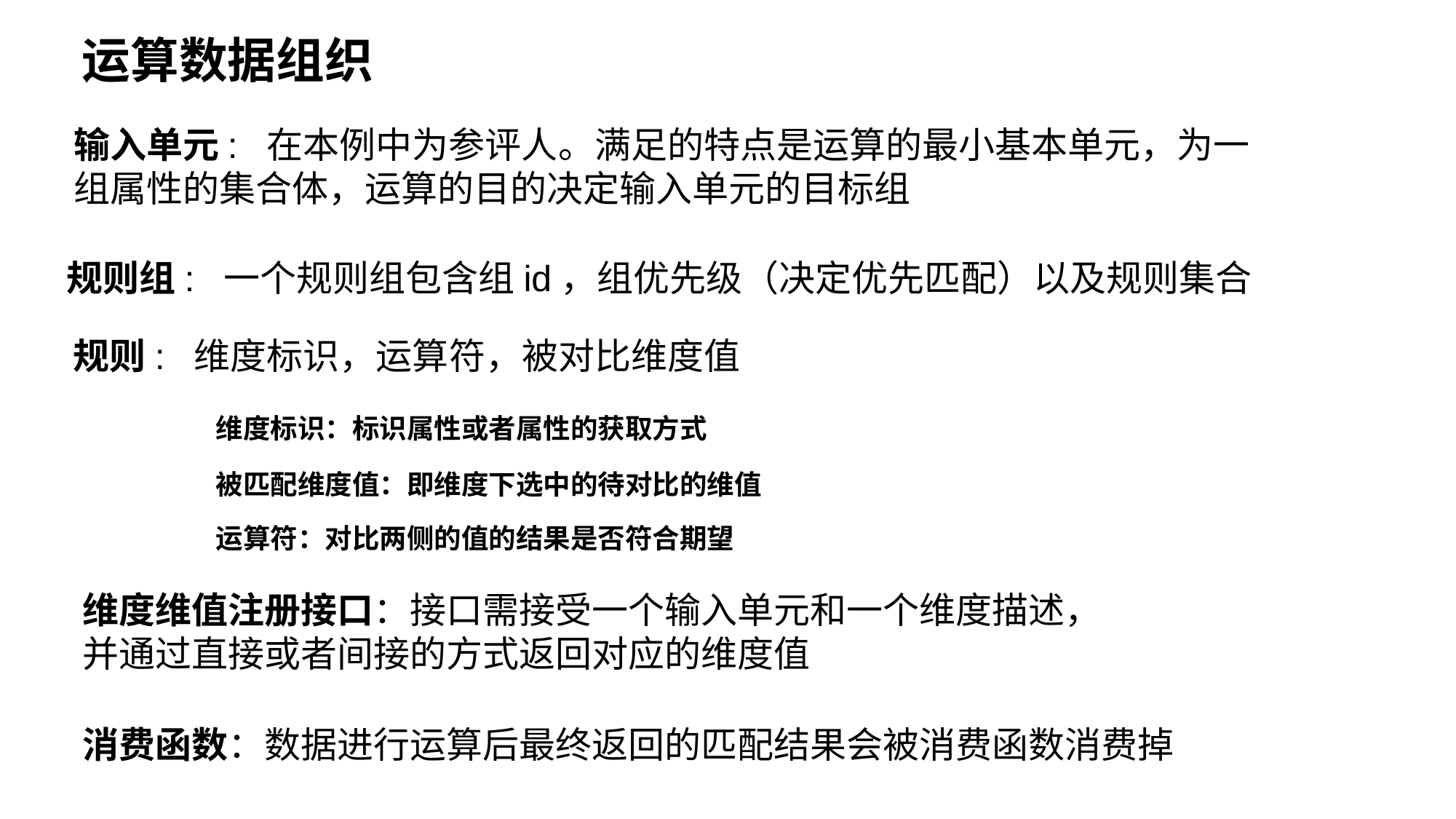

运算数据组织
输入单元:  在本例中为参评人。满足的特点是运算的最小基本单元，为一
组属性的集合体，运算的目的决定输入单元的目标组
规则组:  一个规则组包含组id，组优先级（决定优先匹配）以及规则集合
规则:  维度标识，运算符，被对比维度值
维度标识：标识属性或者属性的获取方式
被匹配维度值：即维度下选中的待对比的维值
运算符：对比两侧的值的结果是否符合期望
维度维值注册接口：接口需接受一个输入单元和一个维度描述，
并通过直接或者间接的方式返回对应的维度值
消费函数：数据进行运算后最终返回的匹配结果会被消费函数消费掉